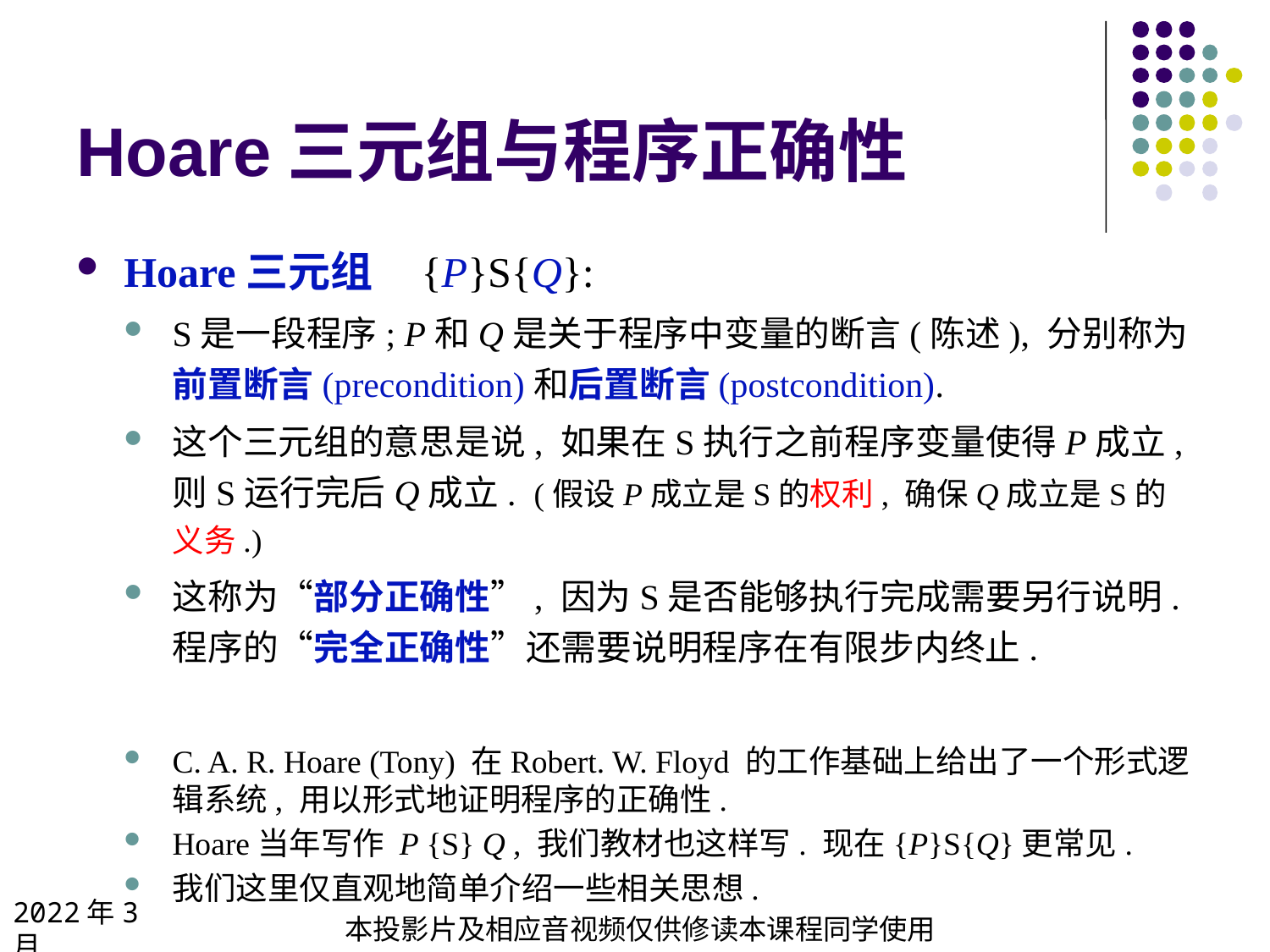

# Hoare三元组与程序正确性
Hoare三元组    {P}S{Q}:
S是一段程序; P和Q是关于程序中变量的断言(陈述), 分别称为前置断言(precondition)和后置断言(postcondition).
这个三元组的意思是说, 如果在S执行之前程序变量使得P成立, 则S运行完后Q成立.  (假设P成立是S的权利, 确保Q成立是S的义务.)
这称为“部分正确性”, 因为S是否能够执行完成需要另行说明.
程序的“完全正确性”还需要说明程序在有限步内终止.

C. A. R. Hoare (Tony) 在Robert. W. Floyd 的工作基础上给出了一个形式逻辑系统, 用以形式地证明程序的正确性.
Hoare当年写作 P {S} Q , 我们教材也这样写. 现在{P}S{Q}更常见.
我们这里仅直观地简单介绍一些相关思想.
2022年3月
本投影片及相应音视频仅供修读本课程同学使用
45